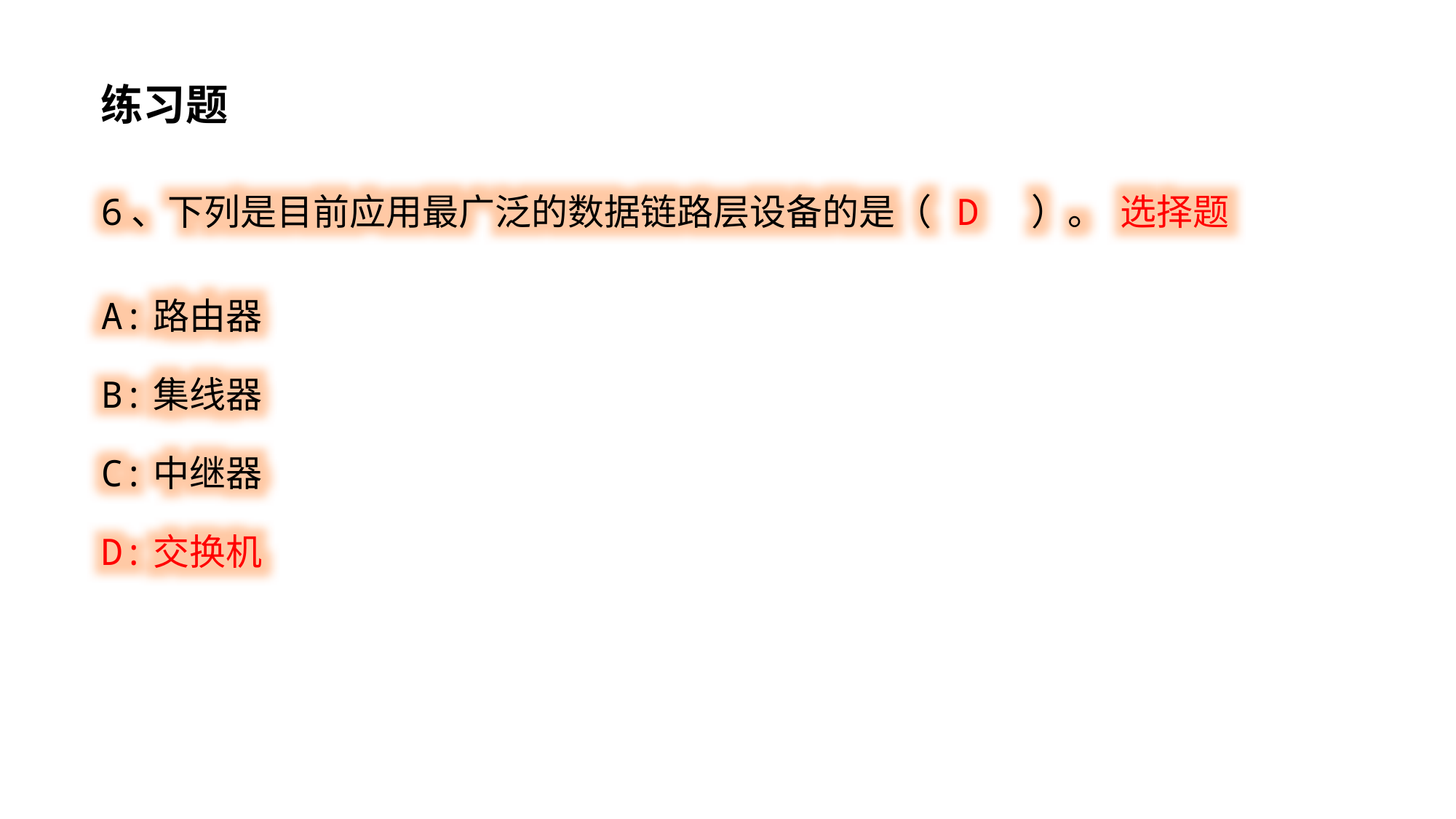

练习题
6、下列是目前应用最广泛的数据链路层设备的是（  D  ）。  选择题

A:路由器

B:集线器

C:中继器

D:交换机